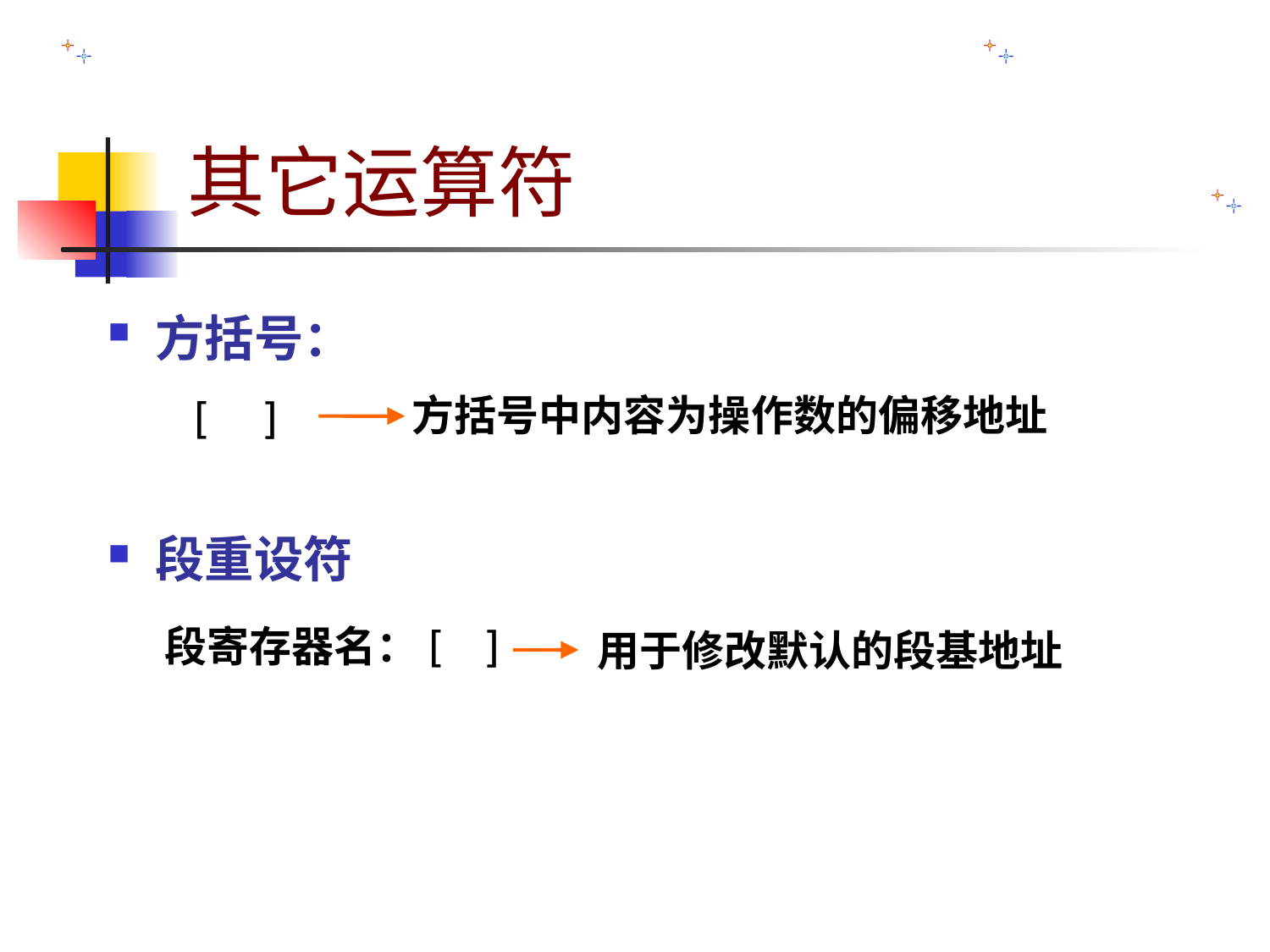

# 其它运算符
方括号：
      [    ]

段重设符
    段寄存器名：[   ]
方括号中内容为操作数的偏移地址

用于修改默认的段基地址